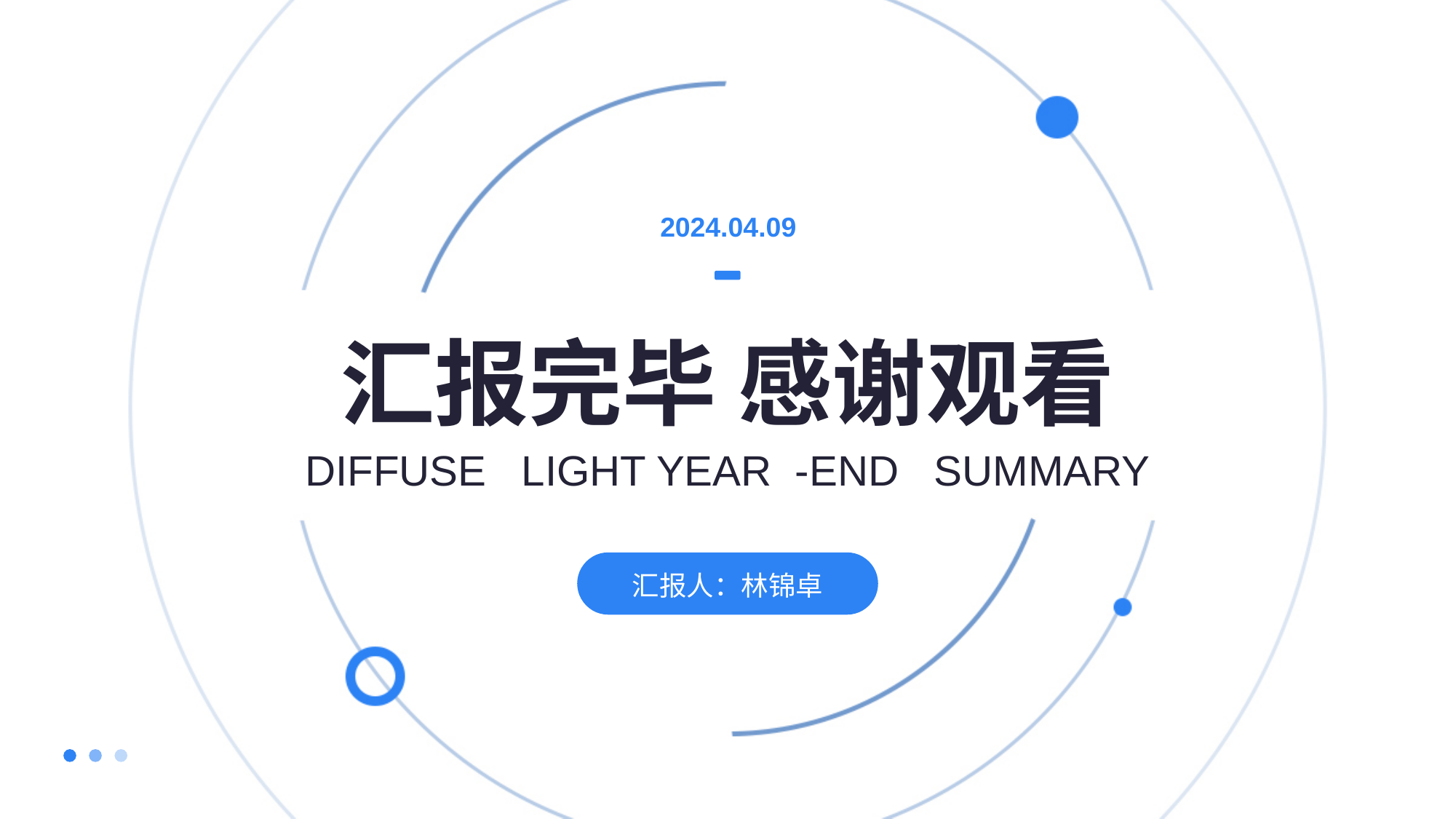

2024.04.09

汇报完毕 感谢观看
DIFFUSE   LIGHT YEAR  -END   SUMMARY
汇报人：林锦卓